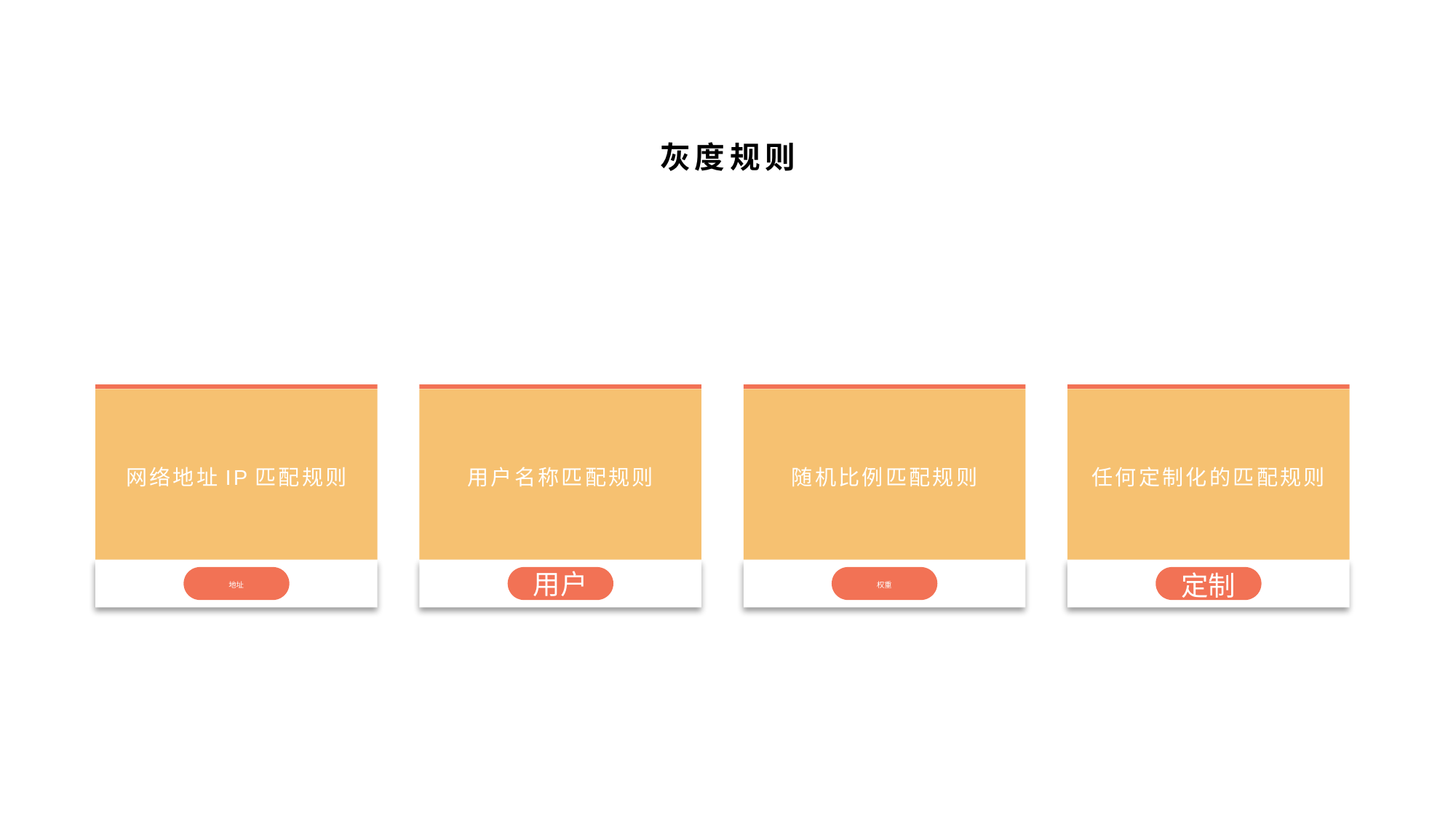

灰度规则

网络地址IP匹配规则

地址

用户名称匹配规则

用户

随机比例匹配规则

权重

任何定制化的匹配规则

定制